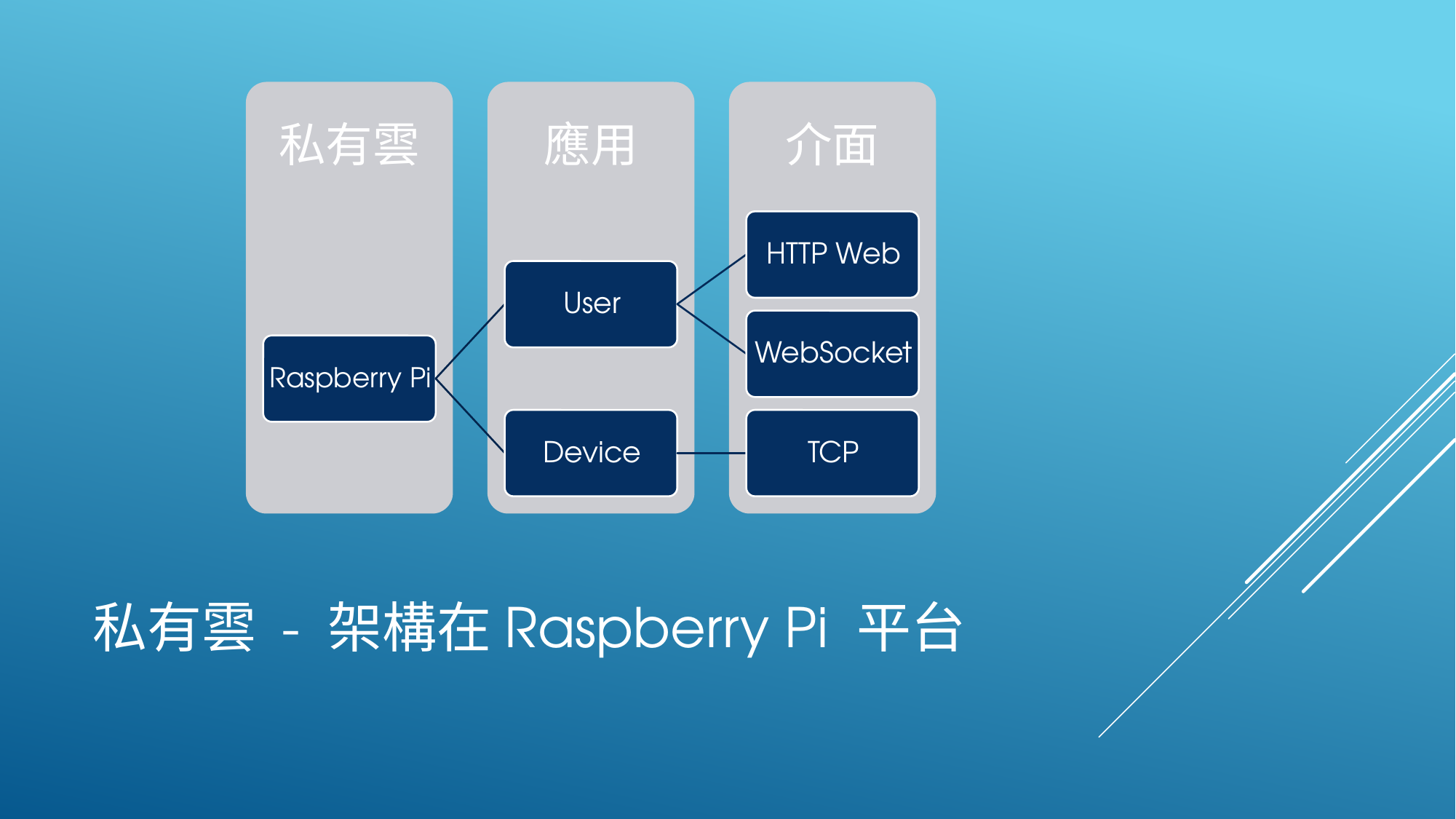

介面
應用
私有雲
Raspberry Pi

User

HTTP Web

WebSocket

Device

TCP
# 私有雲 - 架構在Raspberry Pi 平台